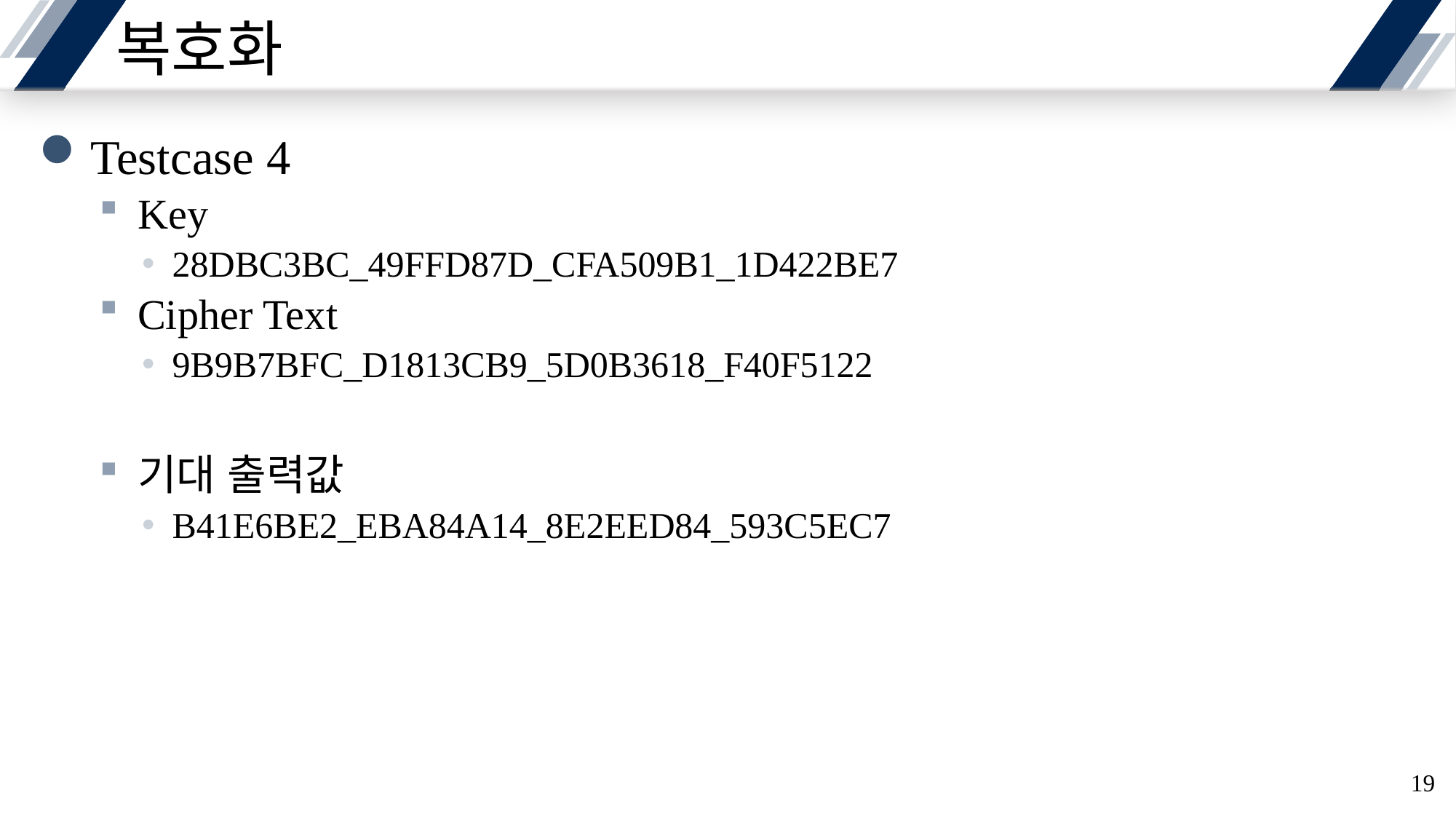

# 복호화
Testcase 4
Key
28DBC3BC_49FFD87D_CFA509B1_1D422BE7
Cipher Text
9B9B7BFC_D1813CB9_5D0B3618_F40F5122

기대 출력값
B41E6BE2_EBA84A14_8E2EED84_593C5EC7
19